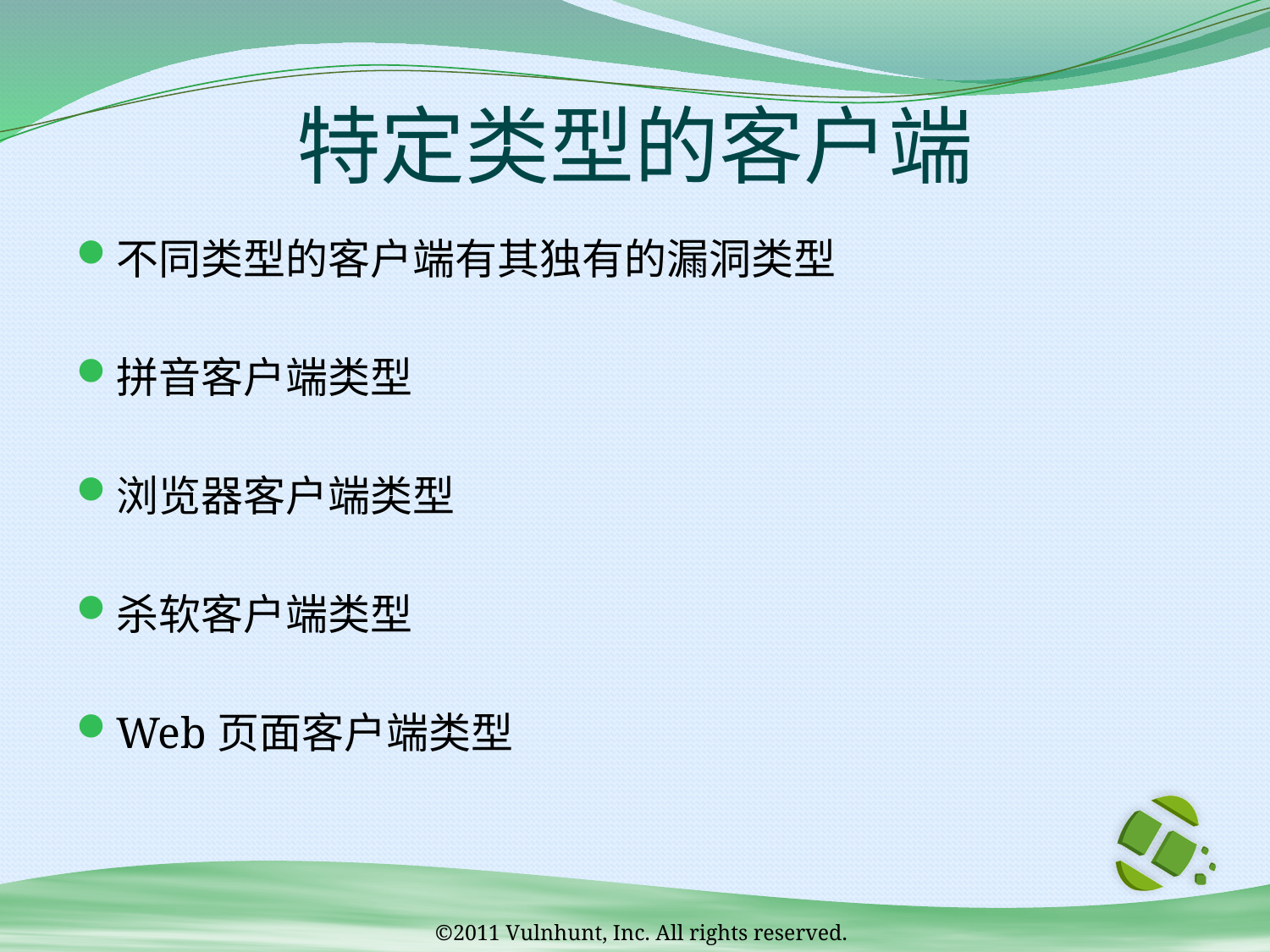

# 特定类型的客户端
不同类型的客户端有其独有的漏洞类型

拼音客户端类型

浏览器客户端类型

杀软客户端类型

Web页面客户端类型